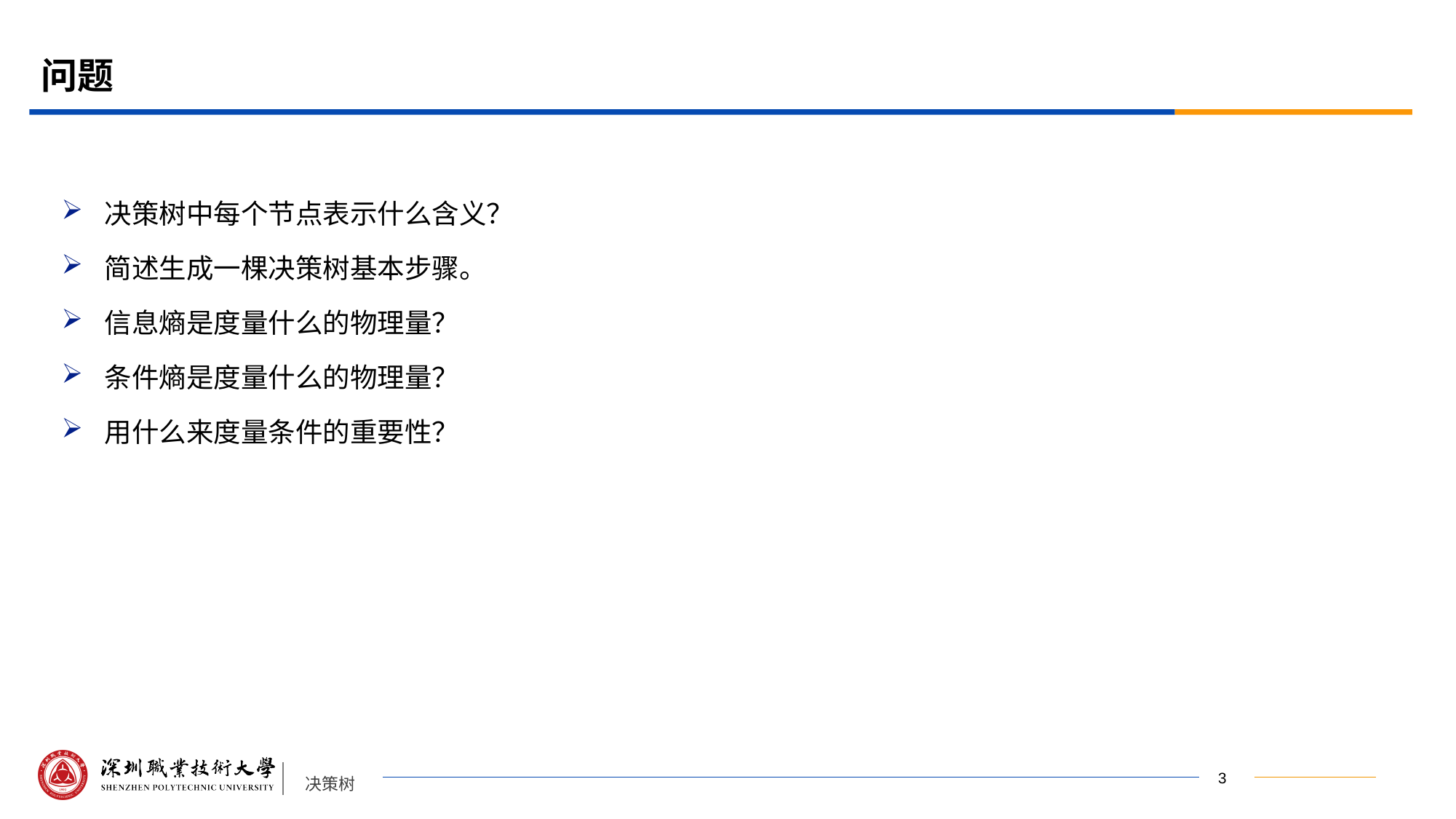

# 问题
决策树中每个节点表示什么含义？
简述生成一棵决策树基本步骤。
信息熵是度量什么的物理量？
条件熵是度量什么的物理量？
用什么来度量条件的重要性？